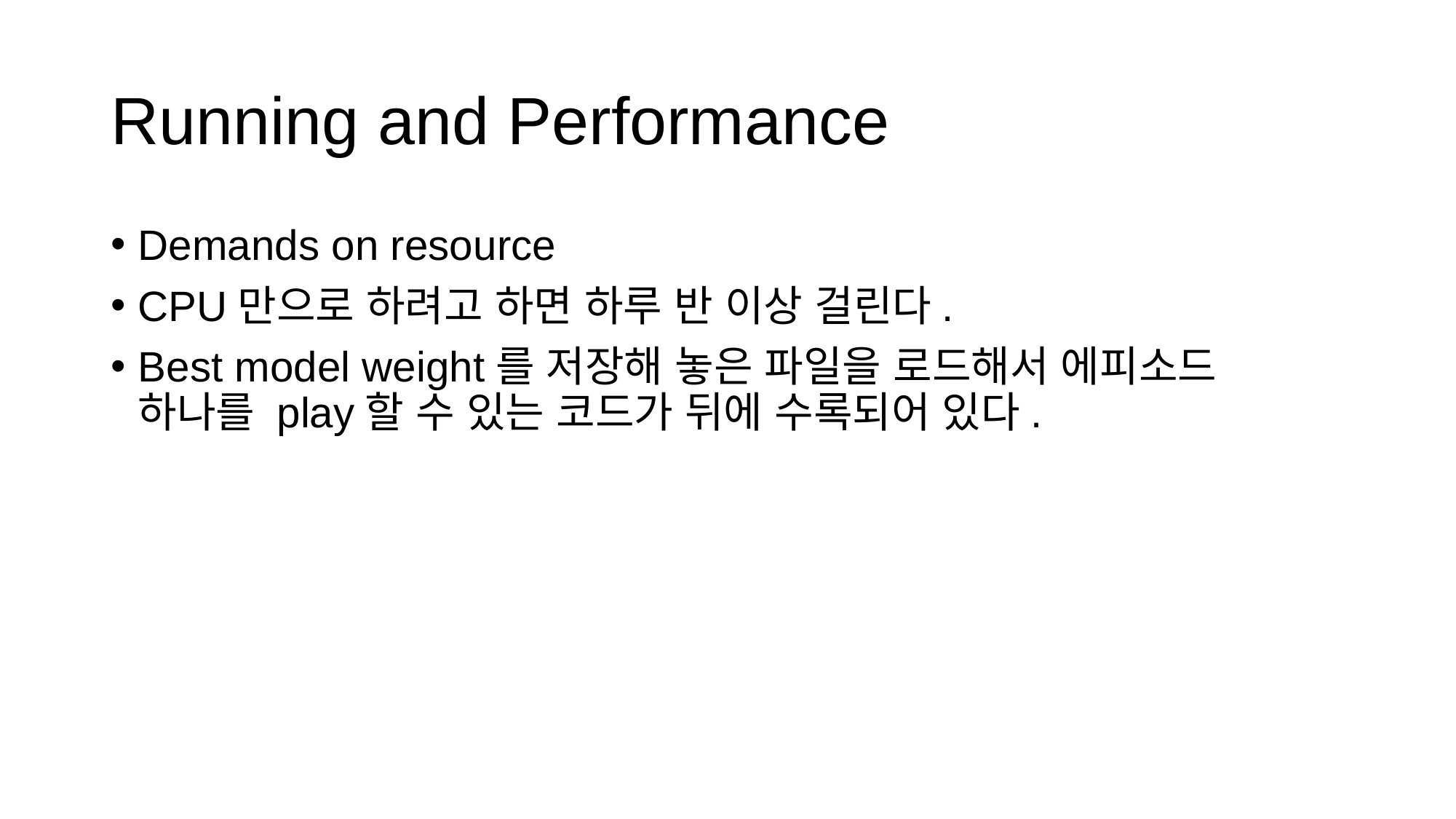

# Running and Performance
Demands on resource
CPU만으로 하려고 하면 하루 반 이상 걸린다.
Best model weight를 저장해 놓은 파일을 로드해서 에피소드 하나를 play할 수 있는 코드가 뒤에 수록되어 있다.